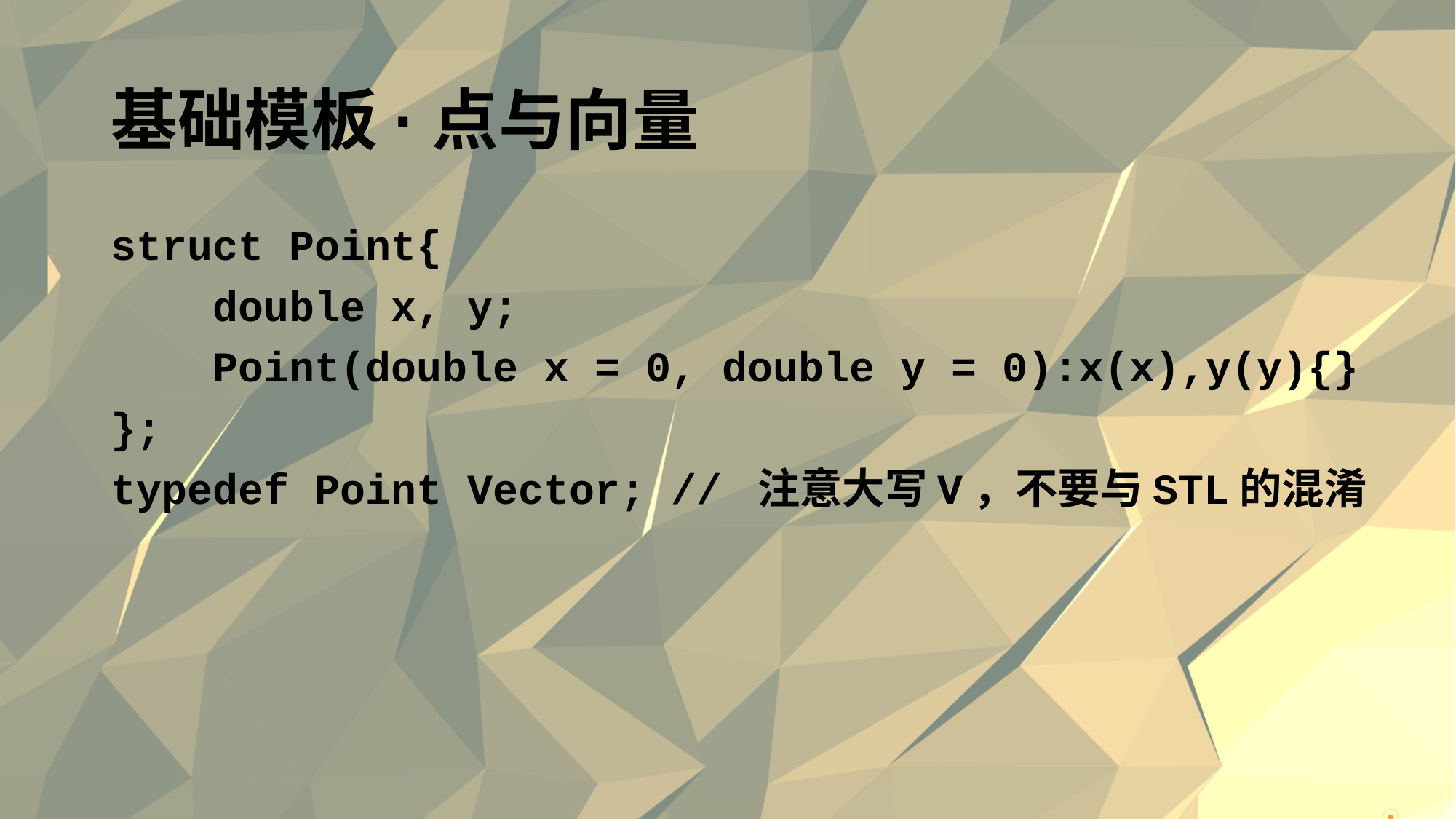

# 基础模板·点与向量
struct Point{
    double x, y;
    Point(double x = 0, double y = 0):x(x),y(y){}
};
typedef Point Vector; // 注意大写V，不要与STL的混淆